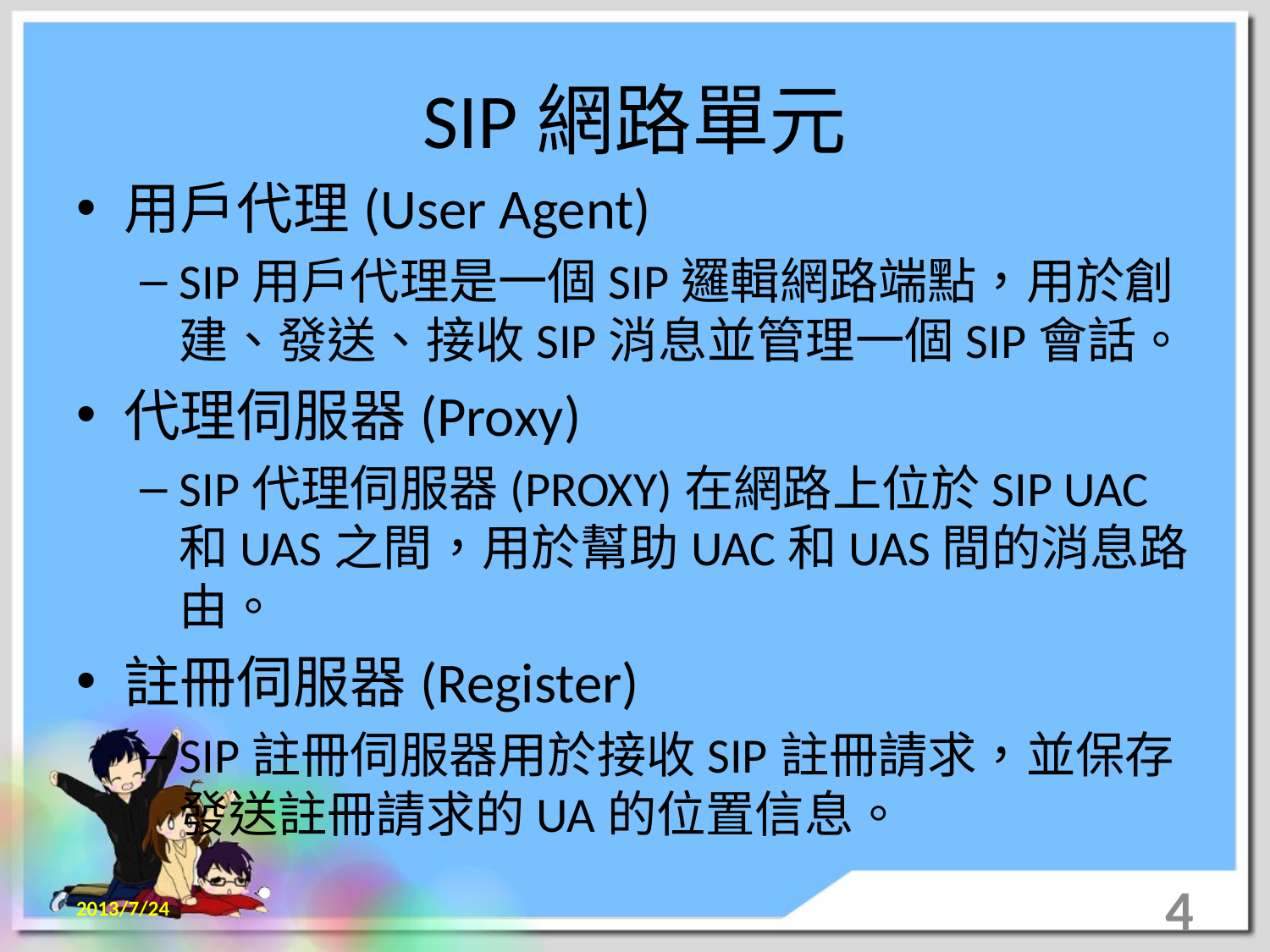

# SIP網路單元
用戶代理(User Agent)
SIP用戶代理是一個SIP邏輯網路端點，用於創建、發送、接收SIP消息並管理一個SIP會話。
代理伺服器(Proxy)
SIP代理伺服器(PROXY)在網路上位於SIP UAC和UAS之間，用於幫助UAC和UAS間的消息路由。
註冊伺服器(Register)
SIP註冊伺服器用於接收SIP註冊請求，並保存發送註冊請求的UA的位置信息。

2013/7/24
4